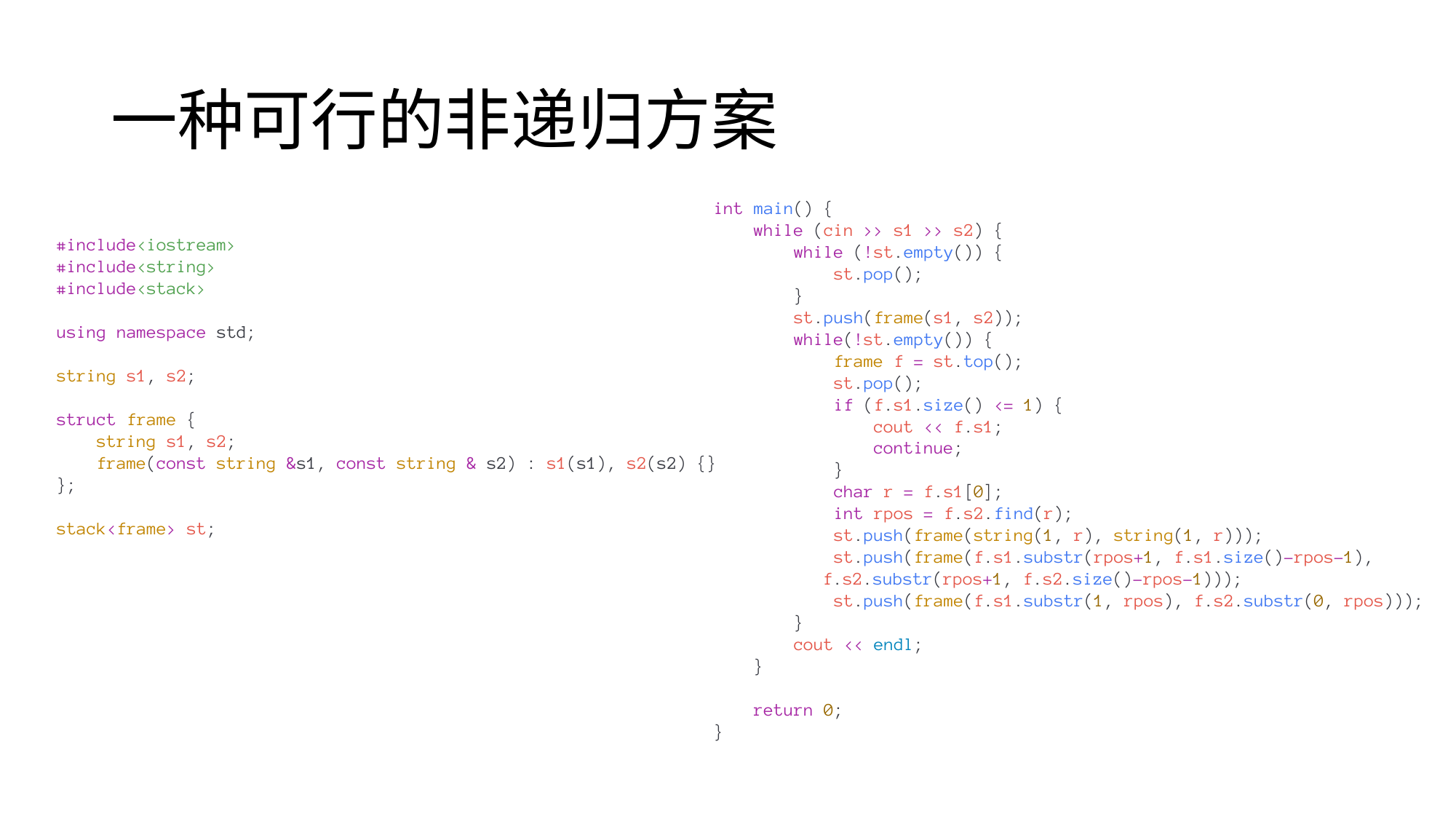

# 一种可行的非递归方案
int main() {
    while (cin >> s1 >> s2) {
        while (!st.empty()) {
            st.pop();
        }
        st.push(frame(s1, s2));
        while(!st.empty()) {
            frame f = st.top();
            st.pop();
            if (f.s1.size() <= 1) {
                cout << f.s1;
                continue;
            }
            char r = f.s1[0];
            int rpos = f.s2.find(r);
            st.push(frame(string(1, r), string(1, r)));
            st.push(frame(f.s1.substr(rpos+1, f.s1.size()-rpos-1),
	f.s2.substr(rpos+1, f.s2.size()-rpos-1)));
            st.push(frame(f.s1.substr(1, rpos), f.s2.substr(0, rpos)));
        }
        cout << endl;
    }

    return 0;
}
#include<iostream>
#include<string>
#include<stack>
using namespace std;
string s1, s2;
struct frame {
    string s1, s2;
    frame(const string &s1, const string & s2) : s1(s1), s2(s2) {}
};
stack<frame> st;